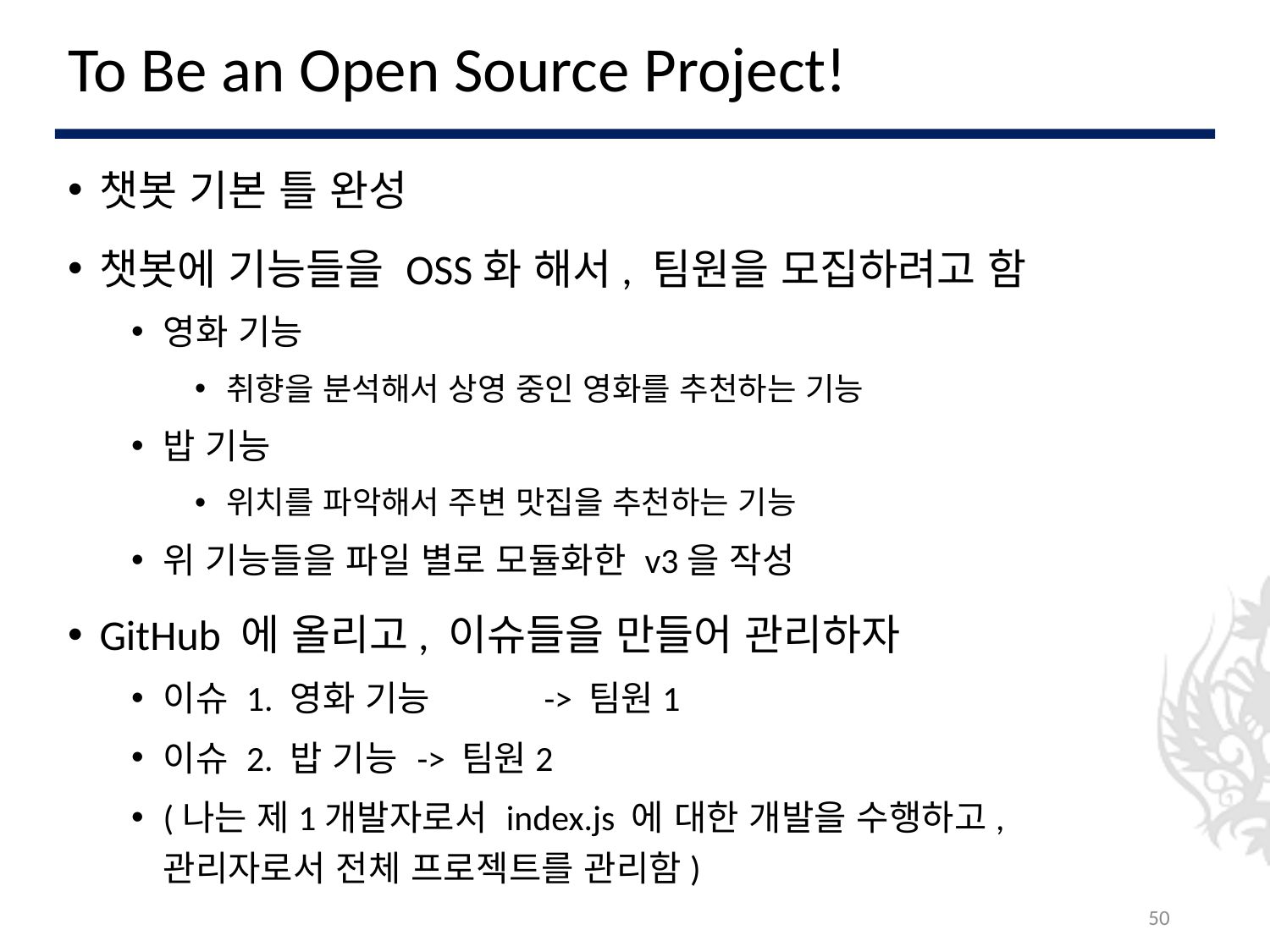

# To Be an Open Source Project!
챗봇 기본 틀 완성
챗봇에 기능들을 OSS화 해서, 팀원을 모집하려고 함
영화 기능
취향을 분석해서 상영 중인 영화를 추천하는 기능
밥 기능
위치를 파악해서 주변 맛집을 추천하는 기능
위 기능들을 파일 별로 모듈화한 v3을 작성
GitHub 에 올리고, 이슈들을 만들어 관리하자
이슈 1. 영화 기능	-> 팀원1
이슈 2. 밥 기능	-> 팀원2
(나는 제1개발자로서 index.js 에 대한 개발을 수행하고,
관리자로서 전체 프로젝트를 관리함)

50